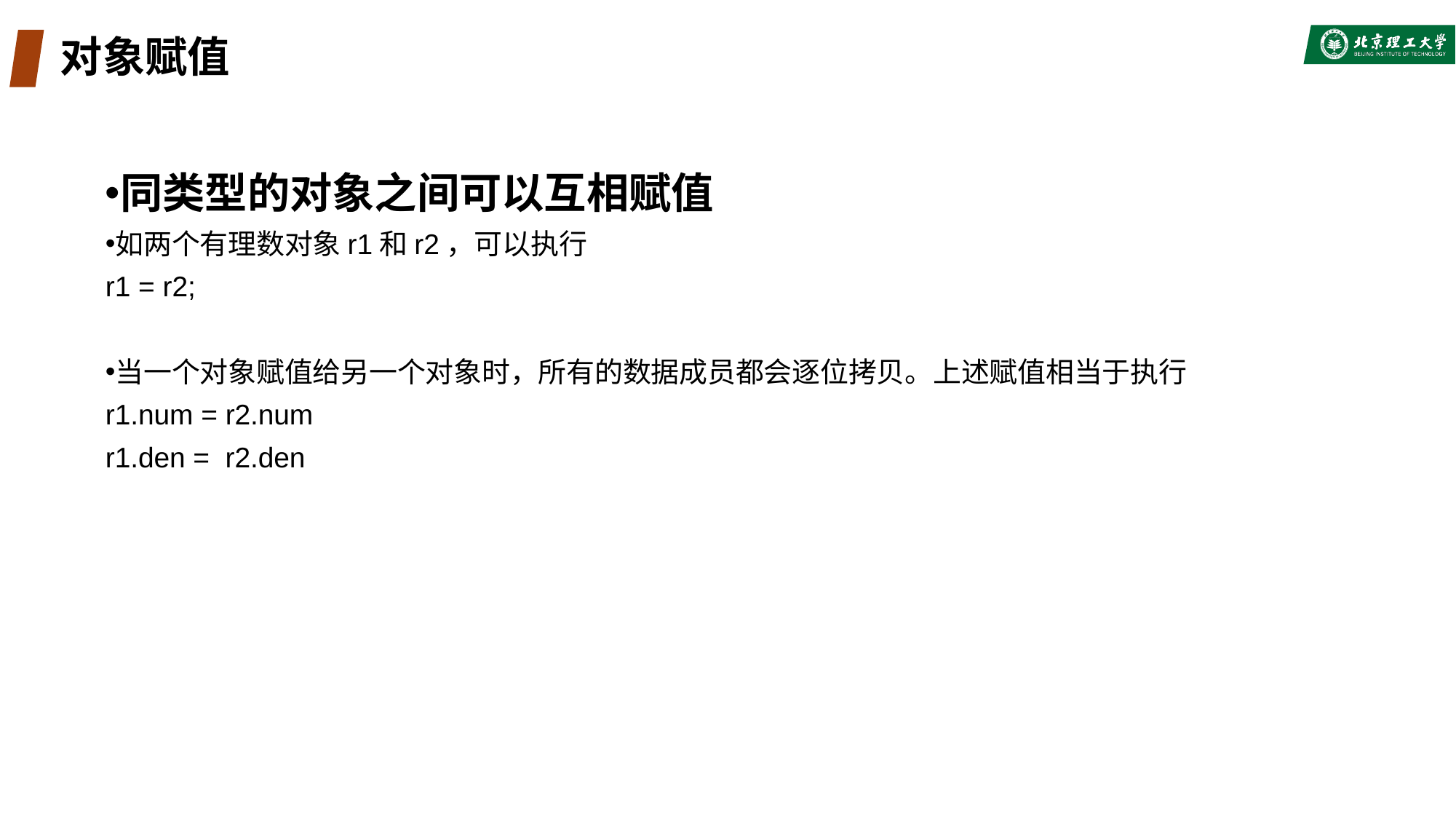

# 对象赋值
同类型的对象之间可以互相赋值
如两个有理数对象r1和r2，可以执行
r1 = r2;

当一个对象赋值给另一个对象时，所有的数据成员都会逐位拷贝。上述赋值相当于执行
r1.num = r2.num
r1.den =  r2.den